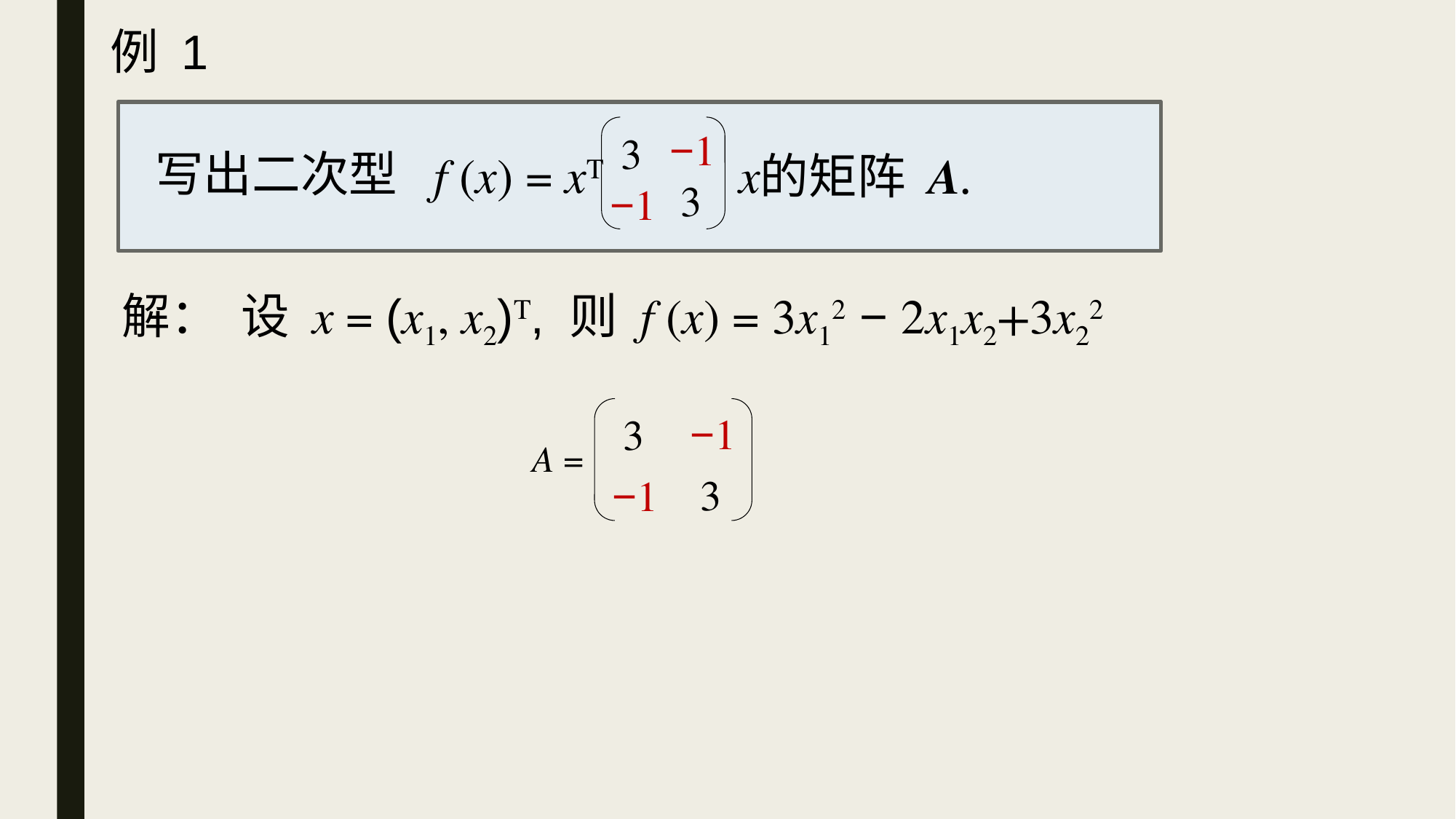

例 1

−1
 3
 3
−1
f (x) = xT                   x
写出二次型
的矩阵 A.
解：  设 x = (x1, x2)T, 则 f (x) = 3x12 − 2x1x2+3x22
−1
 3
 3
−1

A =